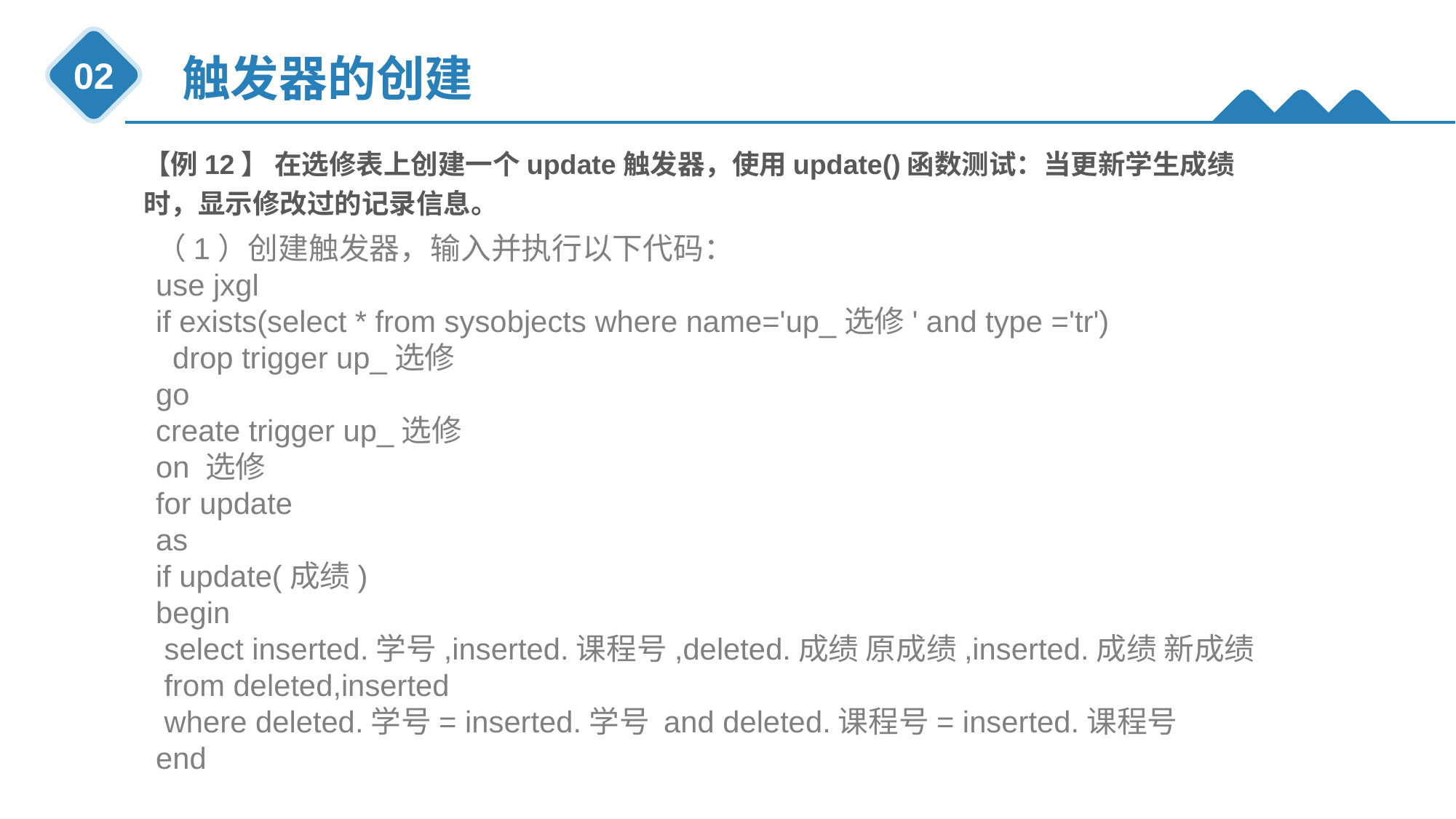

触发器的创建
02

【例12】 在选修表上创建一个update触发器，使用update()函数测试：当更新学生成绩时，显示修改过的记录信息。
（1）创建触发器，输入并执行以下代码：
use jxgl
if exists(select * from sysobjects where name='up_选修' and type ='tr')
  drop trigger up_选修
go
create trigger up_选修
on 选修
for update
as
if update(成绩)
begin
 select inserted.学号,inserted.课程号,deleted.成绩 原成绩,inserted.成绩 新成绩
 from deleted,inserted
 where deleted.学号= inserted.学号 and deleted.课程号= inserted.课程号
end